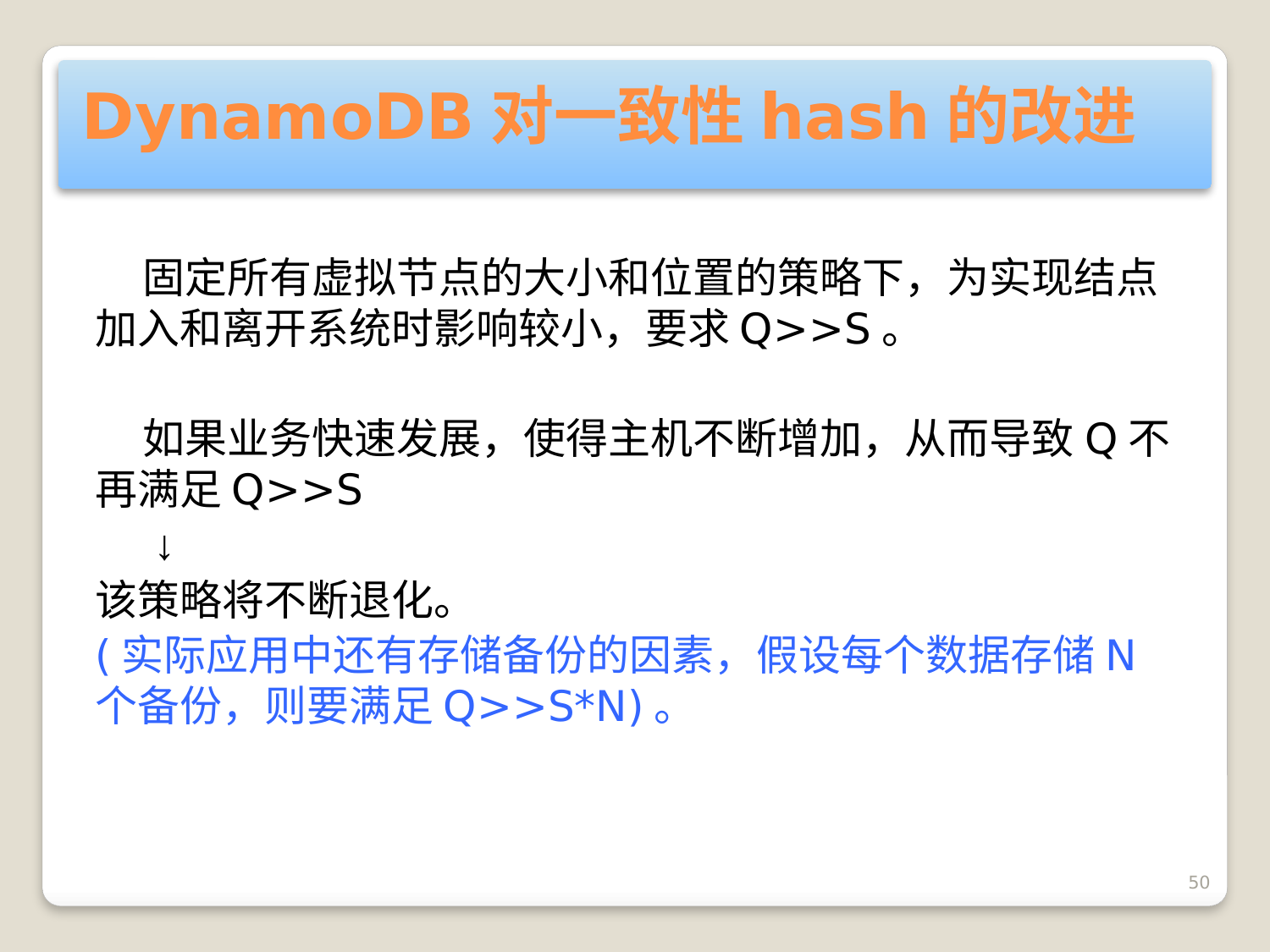

# DynamoDB对一致性hash的改进
    固定所有虚拟节点的大小和位置的策略下，为实现结点加入和离开系统时影响较小，要求Q>>S。

    如果业务快速发展，使得主机不断增加，从而导致Q不再满足Q>>S
     ↓
该策略将不断退化。
(实际应用中还有存储备份的因素，假设每个数据存储N个备份，则要满足Q>>S*N)。
50